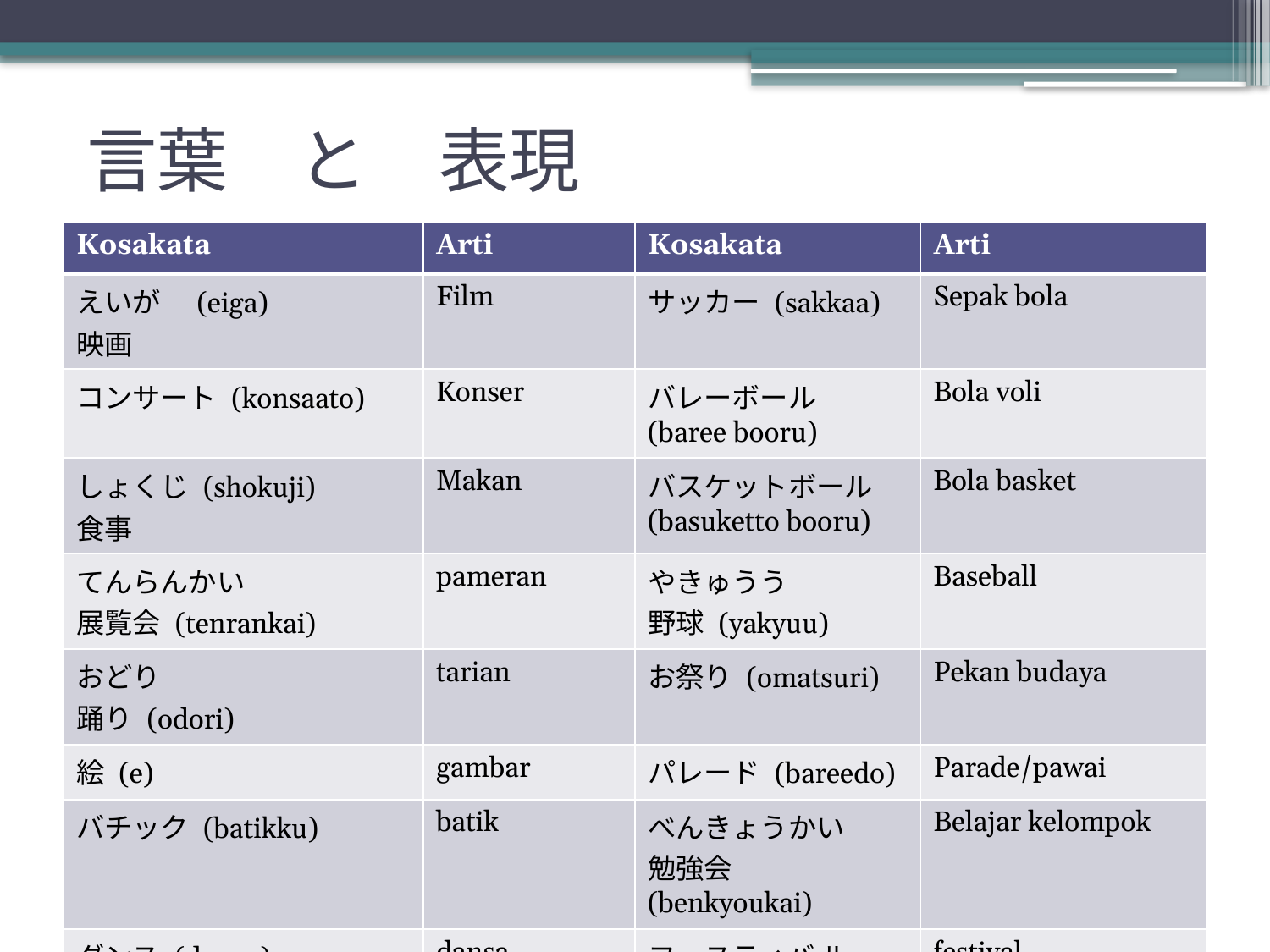

# 言葉　と　表現
| Kosakata | Arti | Kosakata | Arti |
| --- | --- | --- | --- |
| えいが　(eiga) 映画 | Film | サッカー (sakkaa) | Sepak bola |
| コンサート (konsaato) | Konser | バレーボール (baree booru) | Bola voli |
| しょくじ (shokuji) 食事 | Makan | バスケットボール (basuketto booru) | Bola basket |
| てんらんかい 展覧会 (tenrankai) | pameran | やきゅうう 野球 (yakyuu) | Baseball |
| おどり 踊り (odori) | tarian | お祭り (omatsuri) | Pekan budaya |
| 絵 (e) | gambar | パレード (bareedo) | Parade/pawai |
| バチック (batikku) | batik | べんきょうかい 勉強会 (benkyoukai) | Belajar kelompok |
| ダンス (dansu) | dansa | フェスティバ ル (vesutibaru) | festival |